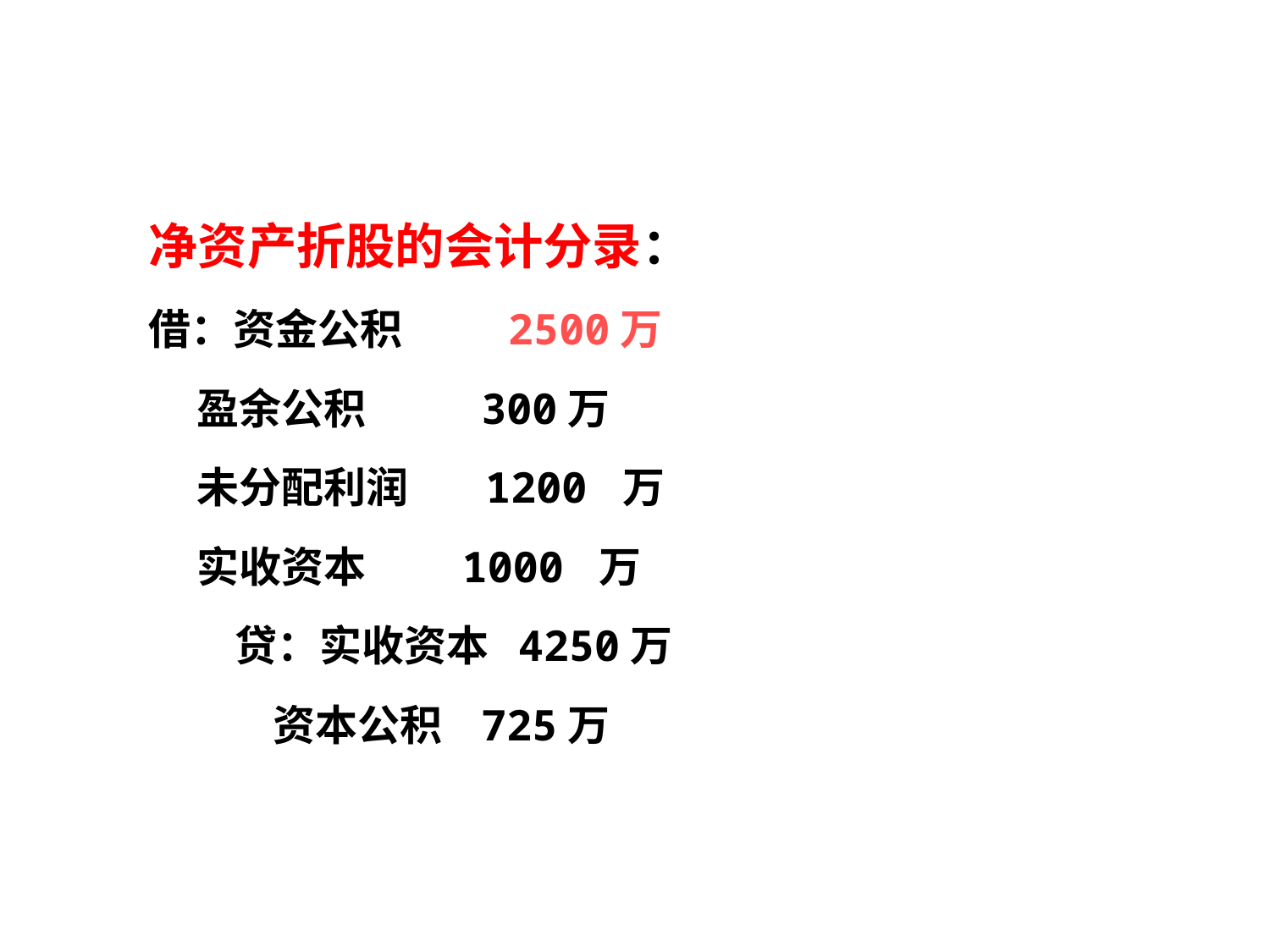

#
净资产折股的会计分录：
借：资金公积          2500万
    盈余公积           300万
    未分配利润       1200 万
    实收资本         1000 万
        贷：实收资本  4250万
            资本公积   725万